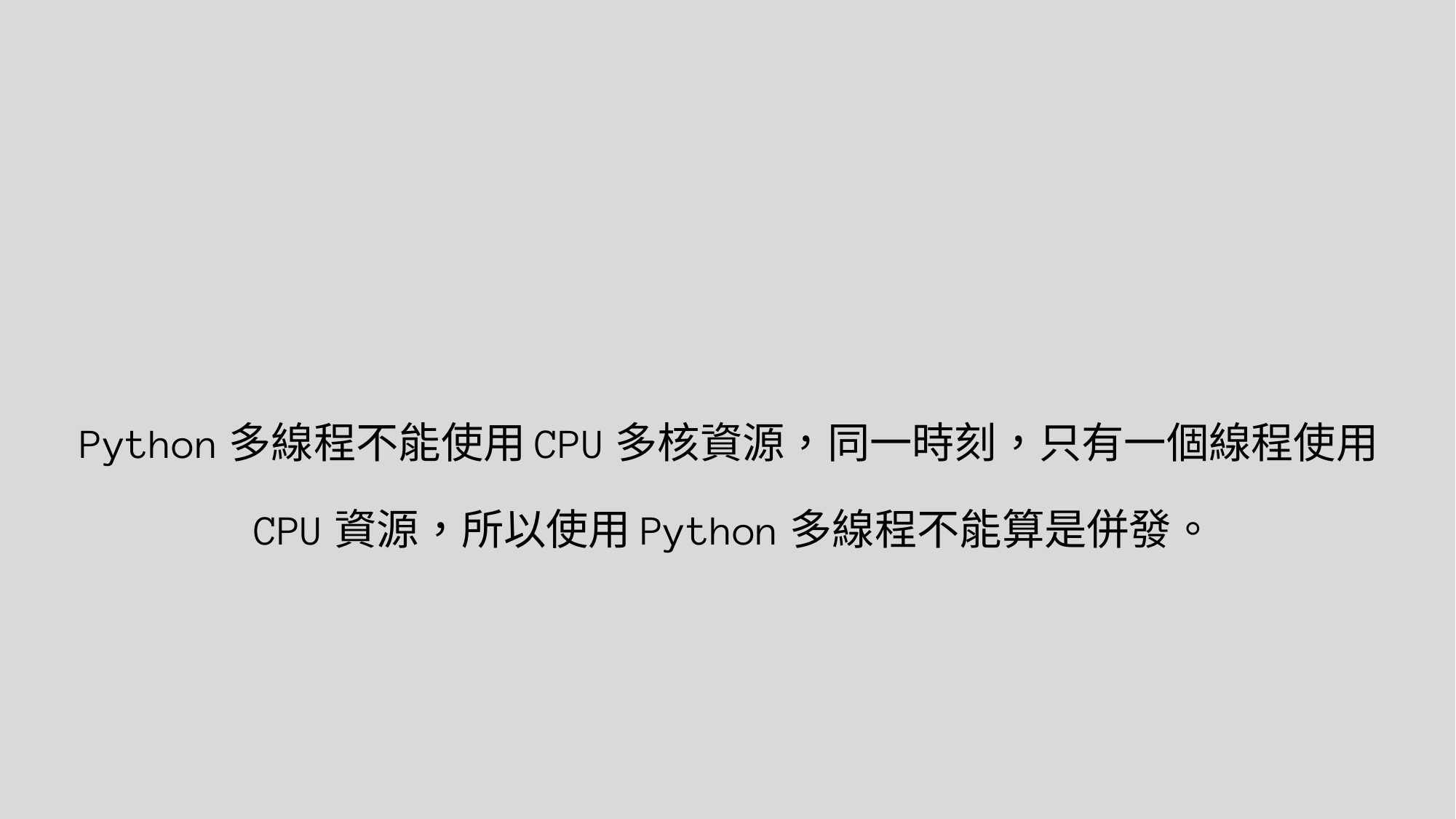

Python多線程不能使用CPU多核資源，同一時刻，只有一個線程使用CPU資源，所以使用Python多線程不能算是併發。